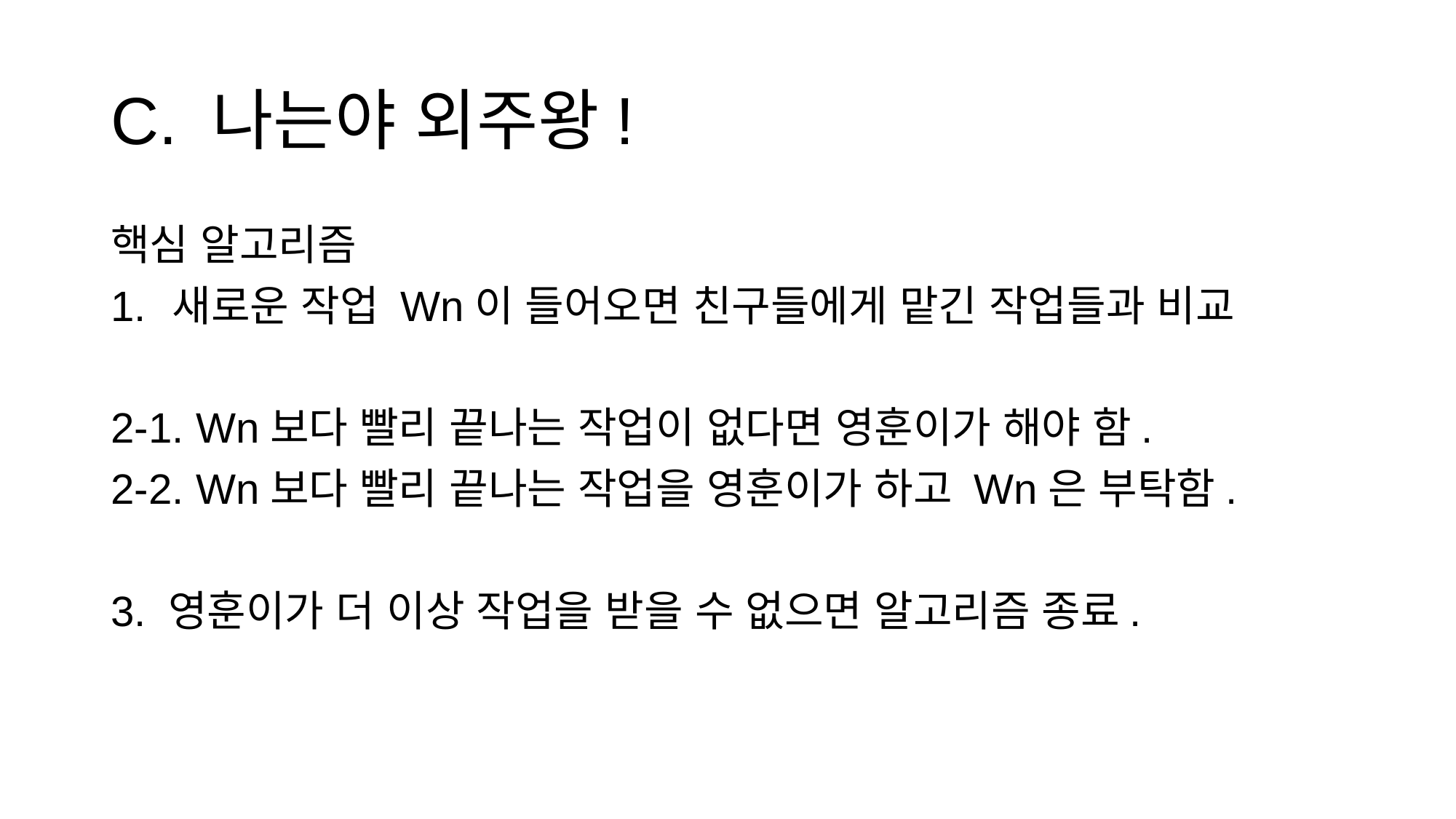

# C. 나는야 외주왕!
핵심 알고리즘
새로운 작업 Wn이 들어오면 친구들에게 맡긴 작업들과 비교

2-1. Wn보다 빨리 끝나는 작업이 없다면 영훈이가 해야 함.
2-2. Wn보다 빨리 끝나는 작업을 영훈이가 하고 Wn은 부탁함.

3. 영훈이가 더 이상 작업을 받을 수 없으면 알고리즘 종료.